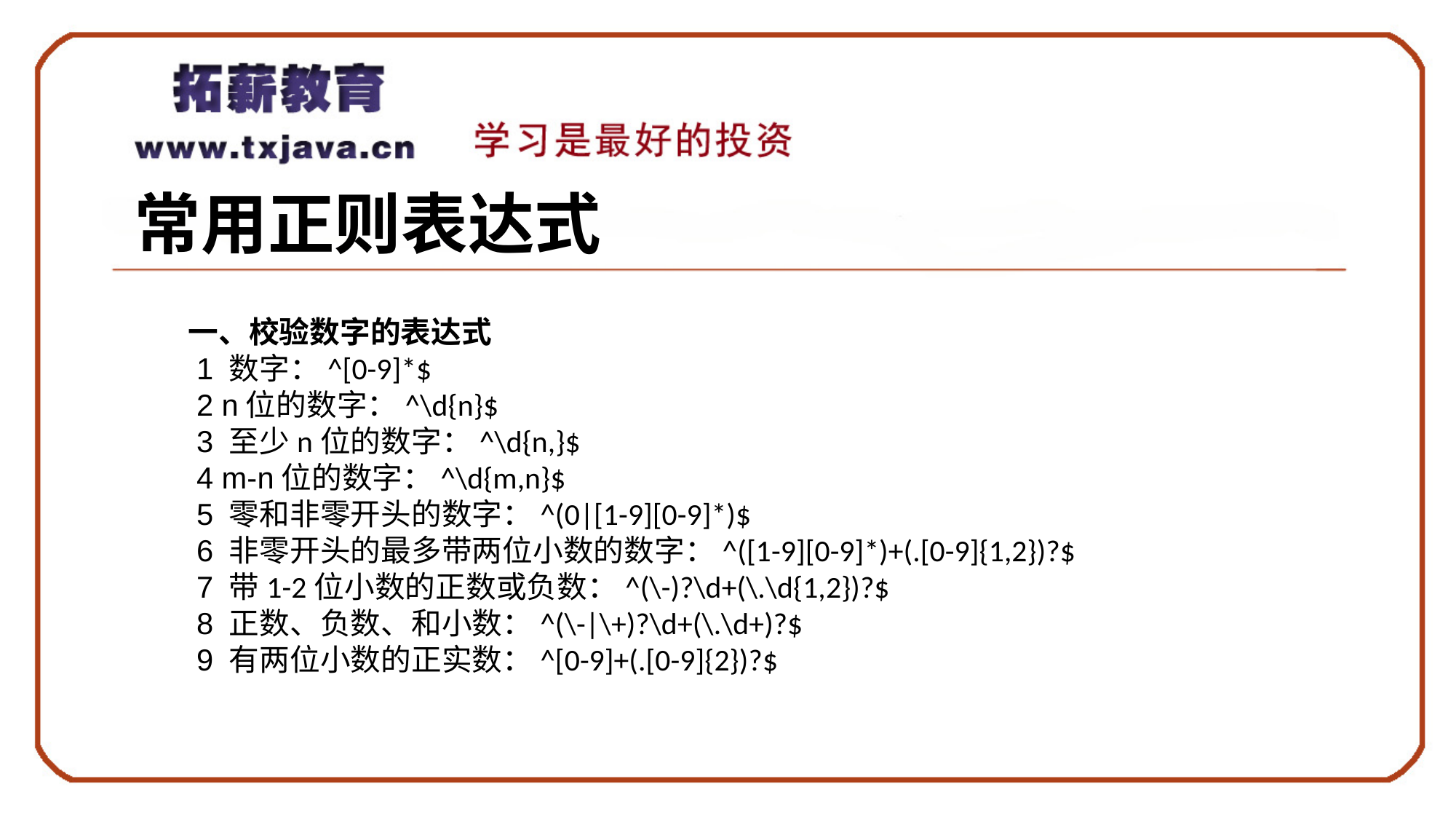

# 常用正则表达式
一、校验数字的表达式
 1 数字：^[0-9]*$
 2 n位的数字：^\d{n}$
 3 至少n位的数字：^\d{n,}$
 4 m-n位的数字：^\d{m,n}$
 5 零和非零开头的数字：^(0|[1-9][0-9]*)$
 6 非零开头的最多带两位小数的数字：^([1-9][0-9]*)+(.[0-9]{1,2})?$
 7 带1-2位小数的正数或负数：^(\-)?\d+(\.\d{1,2})?$
 8 正数、负数、和小数：^(\-|\+)?\d+(\.\d+)?$
 9 有两位小数的正实数：^[0-9]+(.[0-9]{2})?$